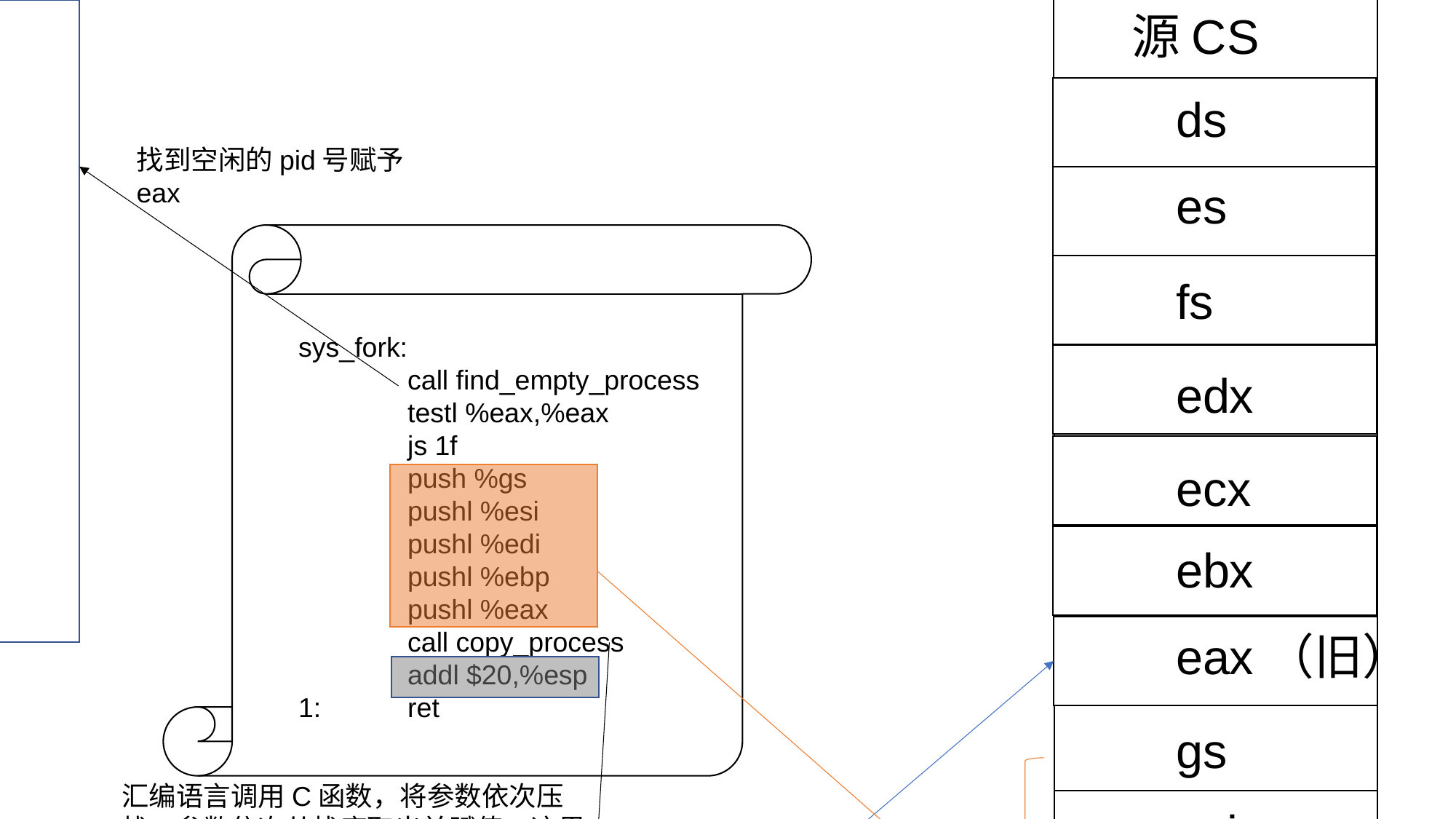

v

内核栈

源SS

源SP

EFLAGS

源IP

源CS
// 为新进程取得不重复的进程号last_pid，并返回在任务数组中的任务号(数组index)。

ds
int find_empty_process(void)
{
	int i;

	repeat:
		if ((++last_pid)<0) last_pid=1;
		for(i=0 ; i<NR_TASKS ; i++)
			if (task[i] && task[i]->pid == last_pid) goto repeat;
	for(i=1 ; i<NR_TASKS ; i++)
		if (!task[i])
			return i;
	return -EAGAIN;
}
找到空闲的pid号赋予eax

es

fs
sys_fork:
	call find_empty_process
	testl %eax,%eax
	js 1f
	push %gs
	pushl %esi
	pushl %edi
	pushl %ebp
	pushl %eax
	call copy_process
	addl $20,%esp
1:	ret

edx

ecx

ebx

eax（旧）

gs

汇编语言调用C函数，将参数依次压栈，参数依次从栈底取出并赋值，这里fork参数是现在进程所有寄存器（状态）

esi

v
edi

int copy_process(int nr,long ebp,long edi,long esi,long gs,long none,
		long ebx,long ecx,long edx,
		long fs,long es,long ds,
		long eip,long cs,long eflags,long esp,long ss)

ebp

eax
注意：nr的值是find_empty_process返回的pid；而none的值是sys_fork的系统调用号，是不需要的
esp